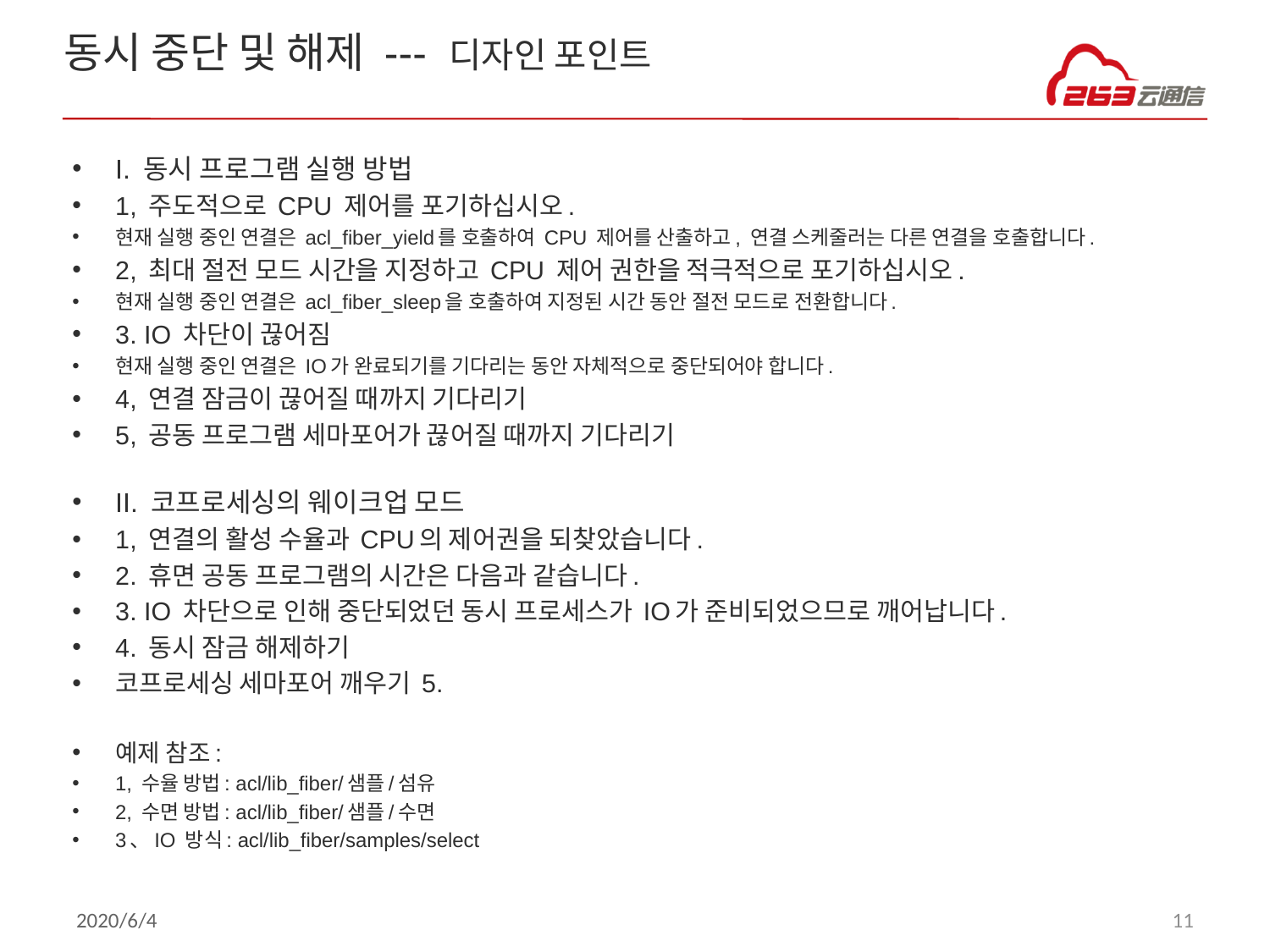

# 동시 중단 및 해제 --- 디자인 포인트
I. 동시 프로그램 실행 방법
1, 주도적으로 CPU 제어를 포기하십시오.
현재 실행 중인 연결은 acl_fiber_yield를 호출하여 CPU 제어를 산출하고, 연결 스케줄러는 다른 연결을 호출합니다.
2, 최대 절전 모드 시간을 지정하고 CPU 제어 권한을 적극적으로 포기하십시오.
현재 실행 중인 연결은 acl_fiber_sleep을 호출하여 지정된 시간 동안 절전 모드로 전환합니다.
3. IO 차단이 끊어짐
현재 실행 중인 연결은 IO가 완료되기를 기다리는 동안 자체적으로 중단되어야 합니다.
4, 연결 잠금이 끊어질 때까지 기다리기
5, 공동 프로그램 세마포어가 끊어질 때까지 기다리기

II. 코프로세싱의 웨이크업 모드
1, 연결의 활성 수율과 CPU의 제어권을 되찾았습니다.
2. 휴면 공동 프로그램의 시간은 다음과 같습니다.
3. IO 차단으로 인해 중단되었던 동시 프로세스가 IO가 준비되었으므로 깨어납니다.
4. 동시 잠금 해제하기
코프로세싱 세마포어 깨우기 5.

예제 참조:
1, 수율 방법: acl/lib_fiber/샘플/섬유
2, 수면 방법: acl/lib_fiber/샘플/수면
3、IO 방식: acl/lib_fiber/samples/select